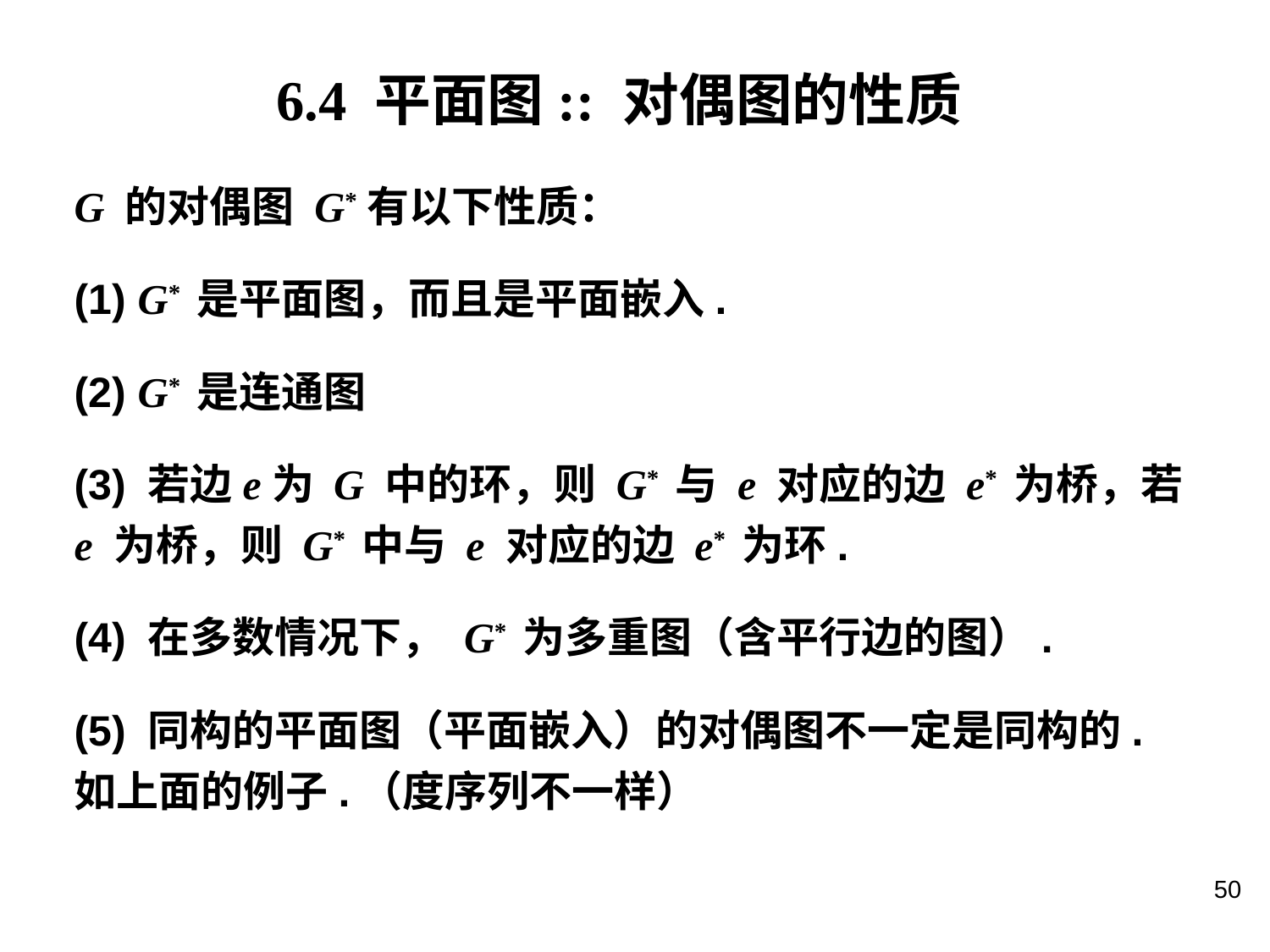

6.4 平面图:: 对偶图的性质
G 的对偶图 G*有以下性质：
(1) G* 是平面图，而且是平面嵌入.
(2) G* 是连通图
(3) 若边e为 G 中的环，则 G* 与 e 对应的边 e* 为桥，若 e 为桥，则 G* 中与 e 对应的边 e* 为环.
(4) 在多数情况下， G* 为多重图（含平行边的图）.
(5) 同构的平面图（平面嵌入）的对偶图不一定是同构的. 如上面的例子.（度序列不一样）

50